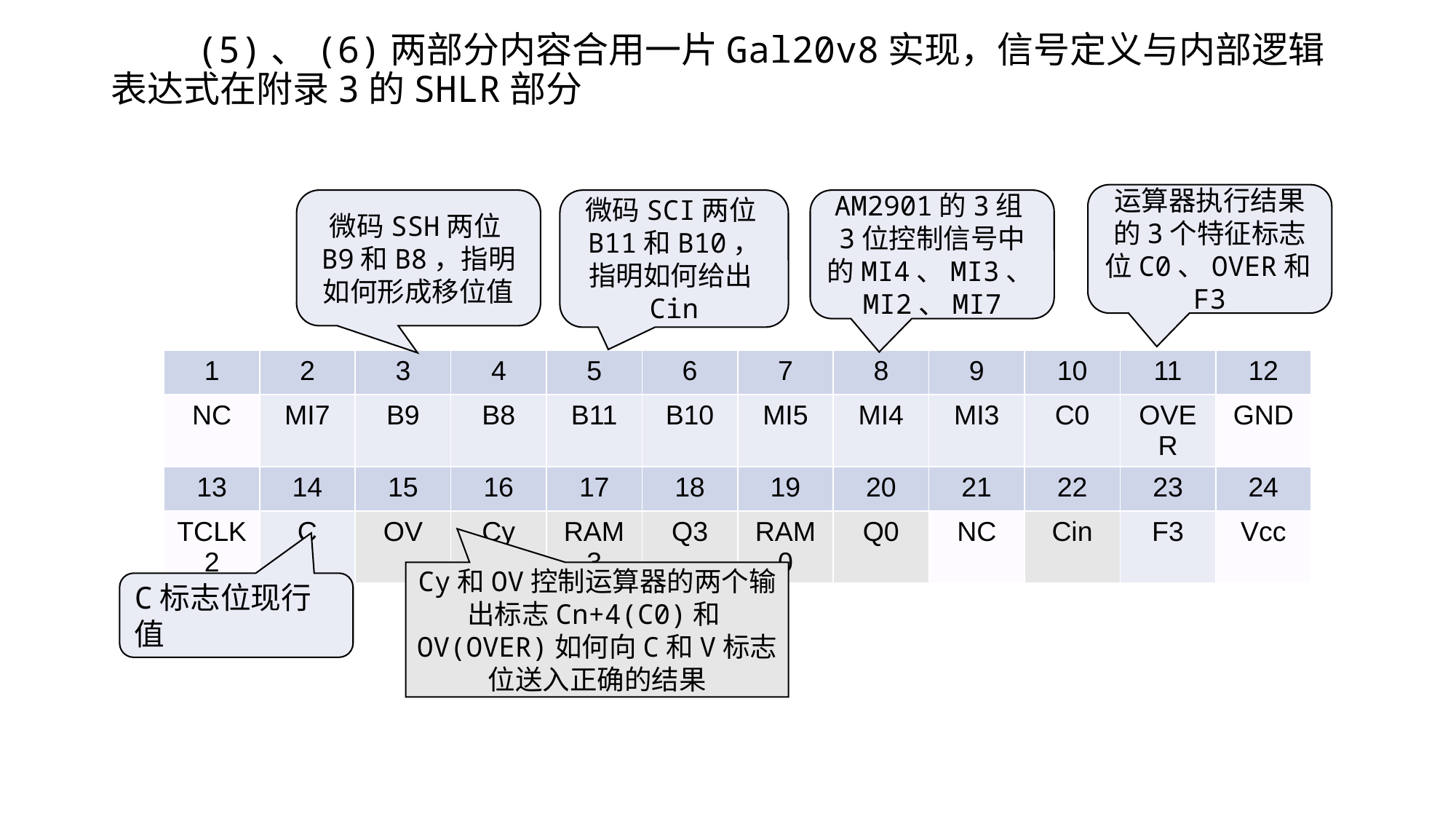

(5)、(6)两部分内容合用一片Gal20v8实现，信号定义与内部逻辑表达式在附录3的SHLR部分
运算器执行结果的3个特征标志位C0、OVER和F3
微码SSH两位B9和B8，指明如何形成移位值
微码SCI两位B11和B10，指明如何给出Cin
AM2901的3组3位控制信号中的MI4、MI3、MI2、MI7
| 1 | 2 | 3 | 4 | 5 | 6 | 7 | 8 | 9 | 10 | 11 | 12 |
| --- | --- | --- | --- | --- | --- | --- | --- | --- | --- | --- | --- |
| NC | MI7 | B9 | B8 | B11 | B10 | MI5 | MI4 | MI3 | C0 | OVER | GND |
| 13 | 14 | 15 | 16 | 17 | 18 | 19 | 20 | 21 | 22 | 23 | 24 |
| TCLK2 | C | OV | Cy | RAM3 | Q3 | RAM0 | Q0 | NC | Cin | F3 | Vcc |
Cy和OV控制运算器的两个输出标志Cn+4(C0)和OV(OVER)如何向C和V标志位送入正确的结果
C标志位现行值